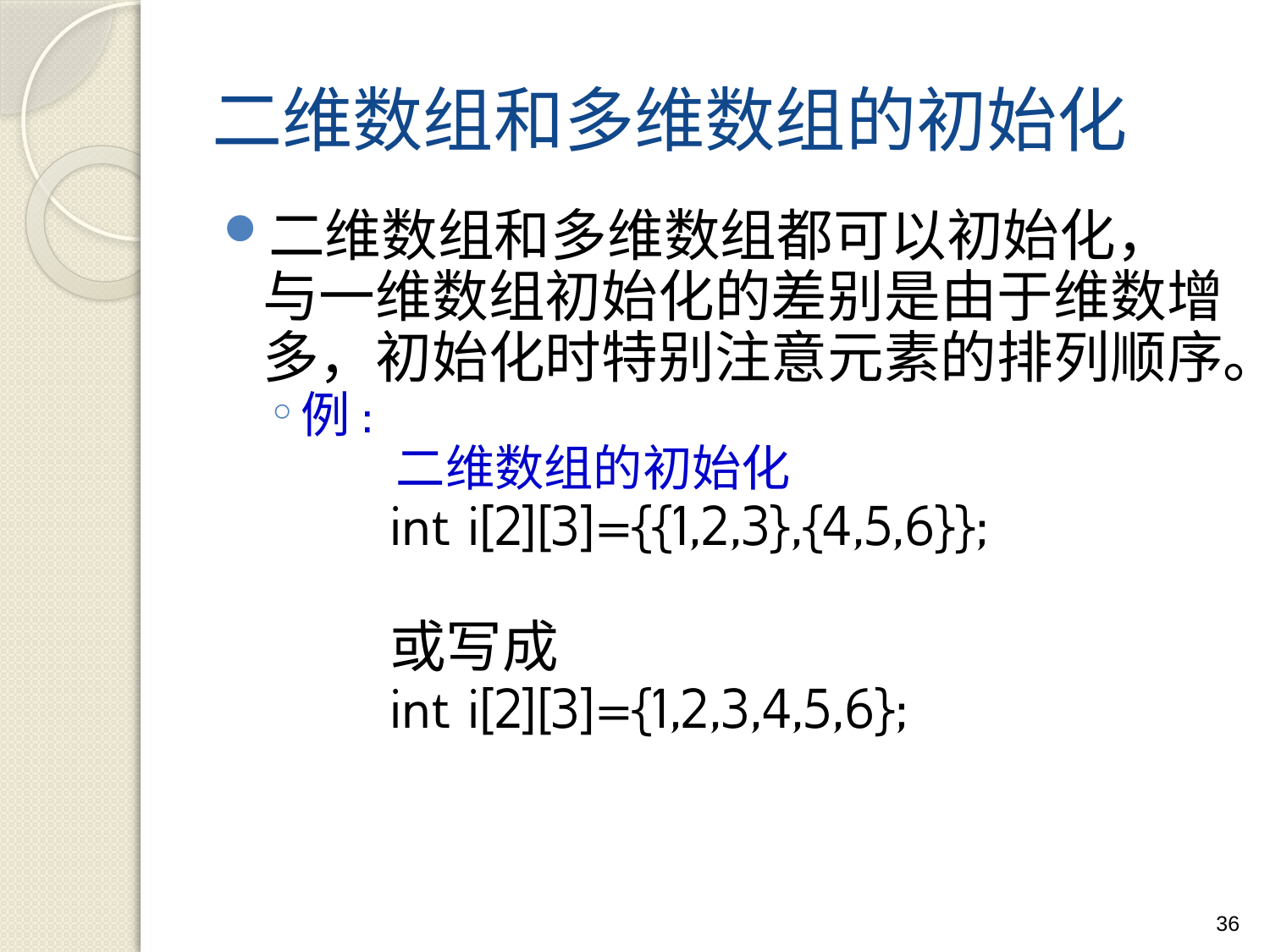

# 二维数组和多维数组的初始化
二维数组和多维数组都可以初始化，与一维数组初始化的差别是由于维数增多，初始化时特别注意元素的排列顺序。
例:
	二维数组的初始化
		int i[2][3]={{1,2,3},{4,5,6}};

		或写成
		int i[2][3]={1,2,3,4,5,6};
36